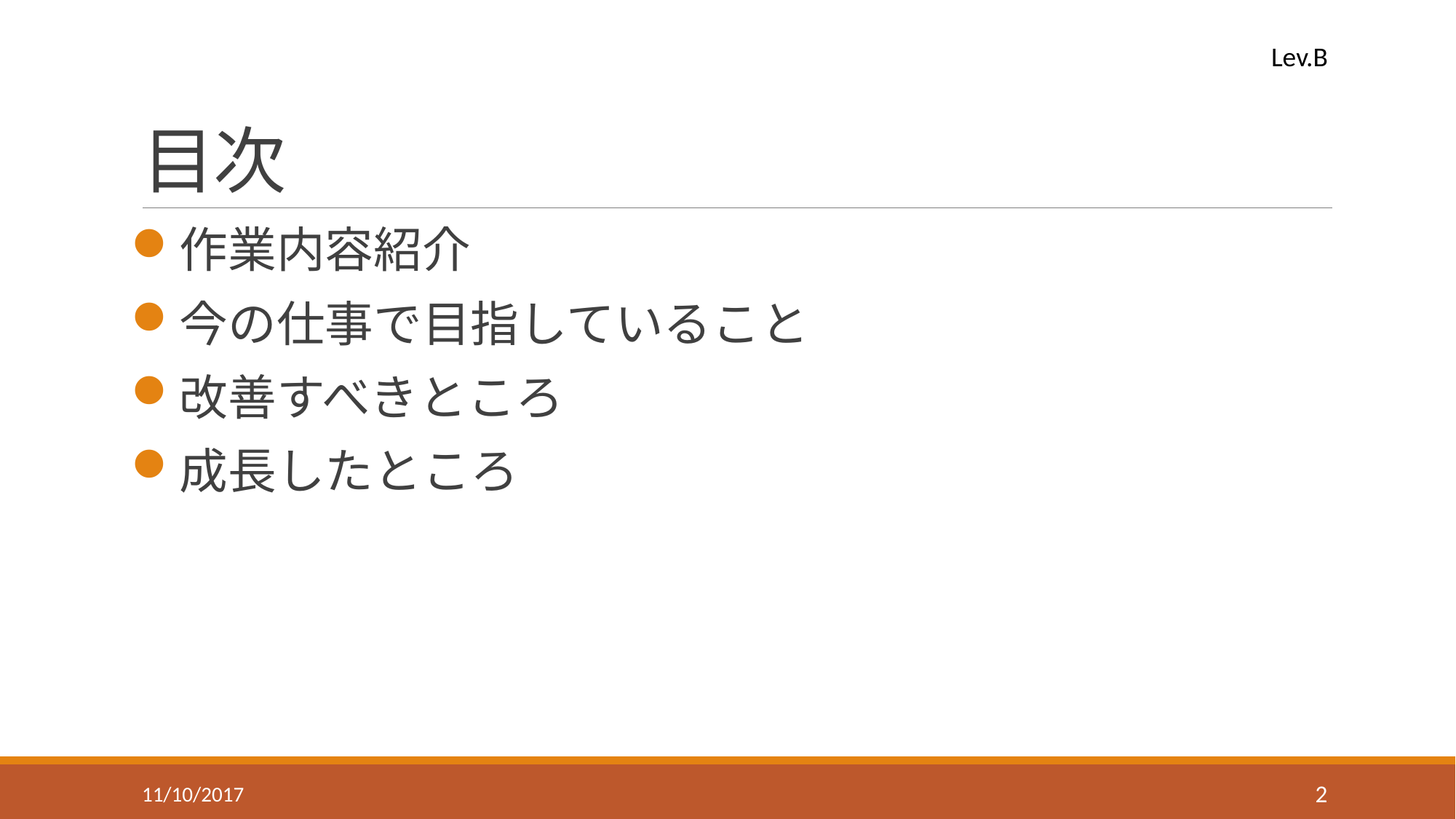

# 目次
作業内容紹介
今の仕事で目指していること
改善すべきところ
成長したところ
11/10/2017
2